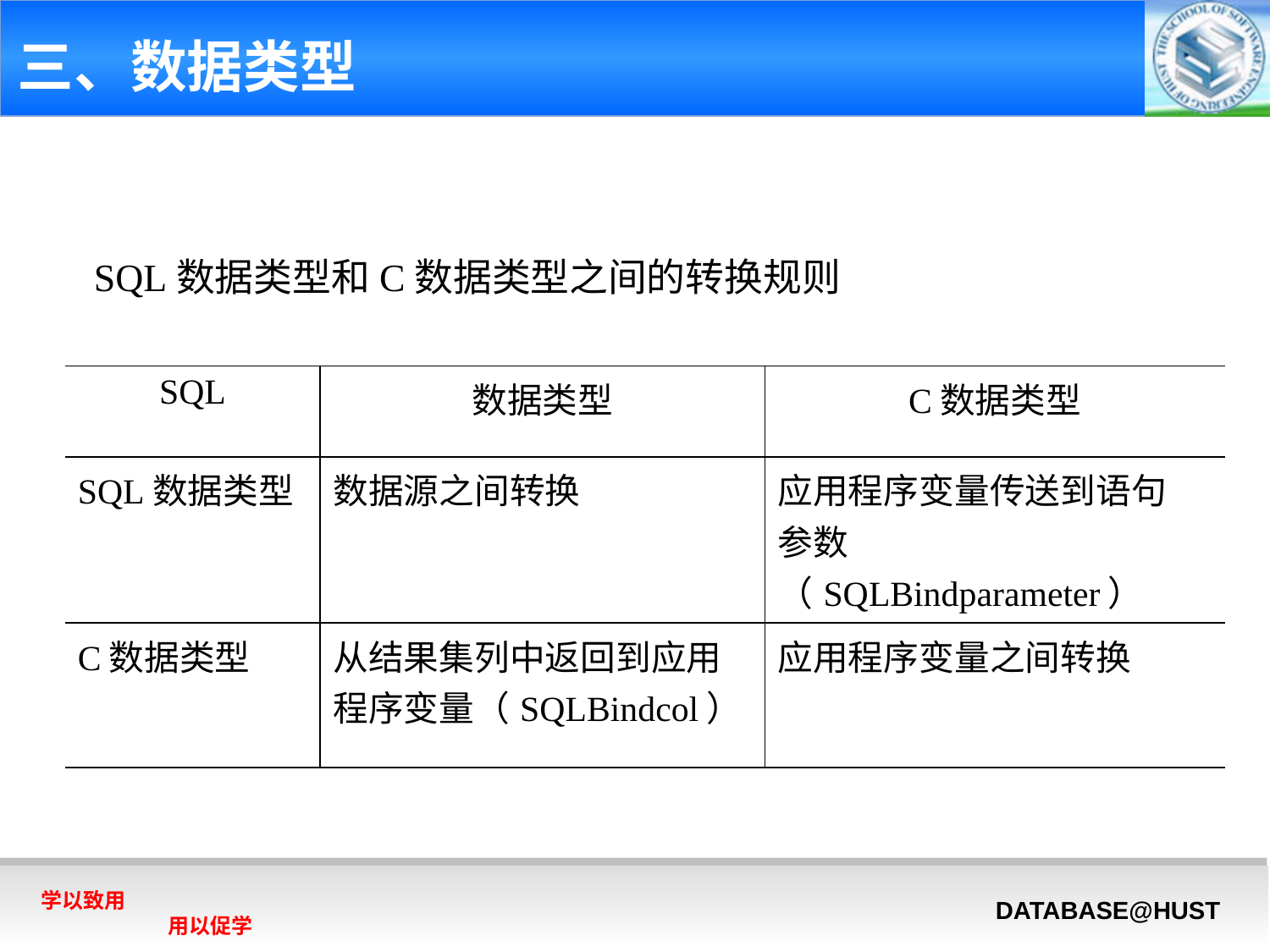

# 三、数据类型
SQL数据类型和C数据类型之间的转换规则
| SQL | 数据类型 | C数据类型 |
| --- | --- | --- |
| SQL数据类型 | 数据源之间转换 | 应用程序变量传送到语句 参数（SQLBindparameter） |
| C数据类型 | 从结果集列中返回到应用 程序变量（SQLBindcol） | 应用程序变量之间转换 |